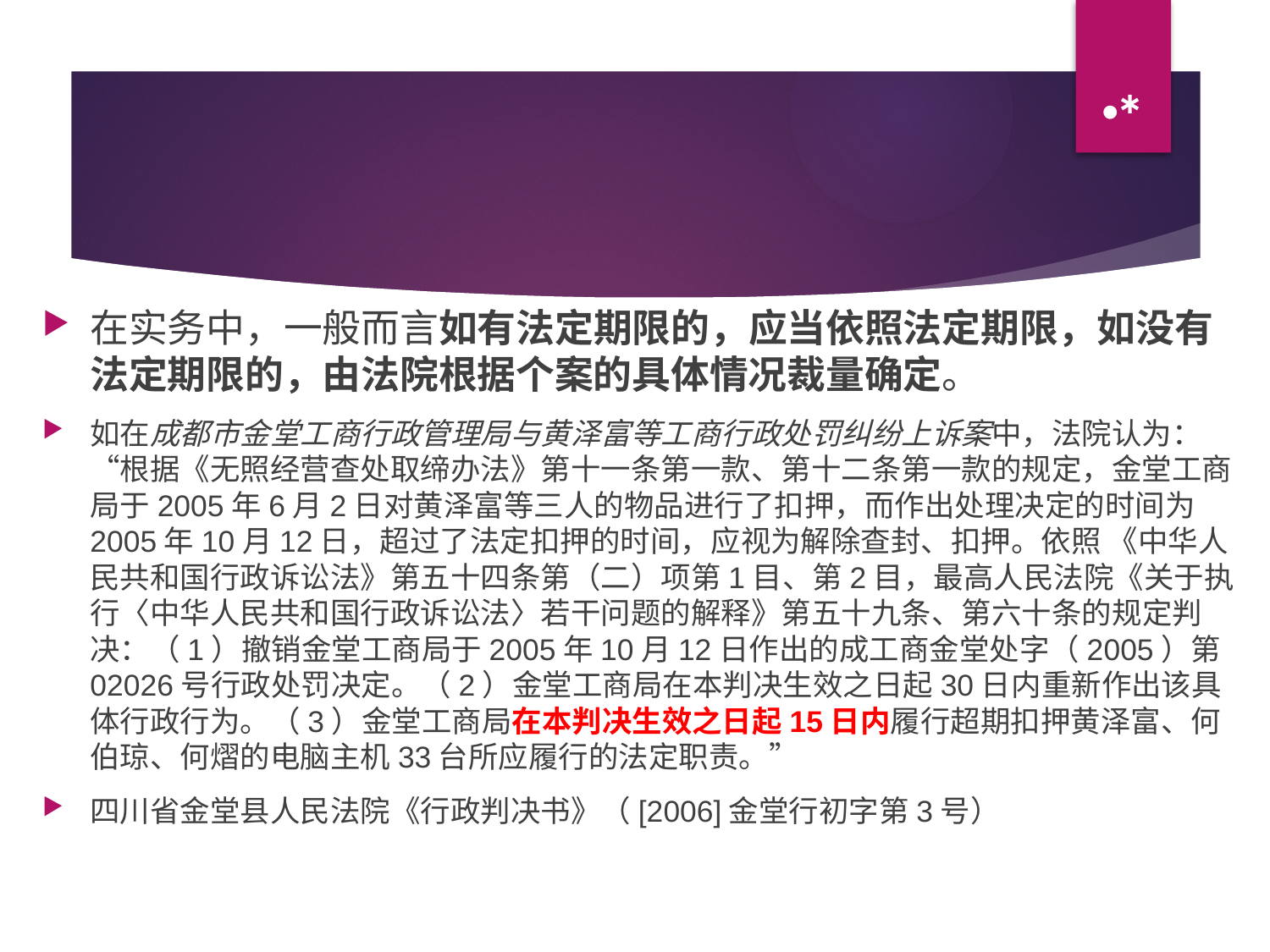

*
#
在实务中，一般而言如有法定期限的，应当依照法定期限，如没有法定期限的，由法院根据个案的具体情况裁量确定。
如在成都市金堂工商行政管理局与黄泽富等工商行政处罚纠纷上诉案中，法院认为：“根据《无照经营查处取缔办法》第十一条第一款、第十二条第一款的规定，金堂工商局于2005年6月2日对黄泽富等三人的物品进行了扣押，而作出处理决定的时间为2005年10月12日，超过了法定扣押的时间，应视为解除查封、扣押。依照 《中华人民共和国行政诉讼法》第五十四条第（二）项第1目、第2目，最高人民法院《关于执行〈中华人民共和国行政诉讼法〉若干问题的解释》第五十九条、第六十条的规定判决：（1）撤销金堂工商局于2005年10月12日作出的成工商金堂处字（2005）第02026号行政处罚决定。（2）金堂工商局在本判决生效之日起30日内重新作出该具体行政行为。（3）金堂工商局在本判决生效之日起15日内履行超期扣押黄泽富、何伯琼、何熠的电脑主机33台所应履行的法定职责。”
四川省金堂县人民法院《行政判决书》（[2006]金堂行初字第3号）